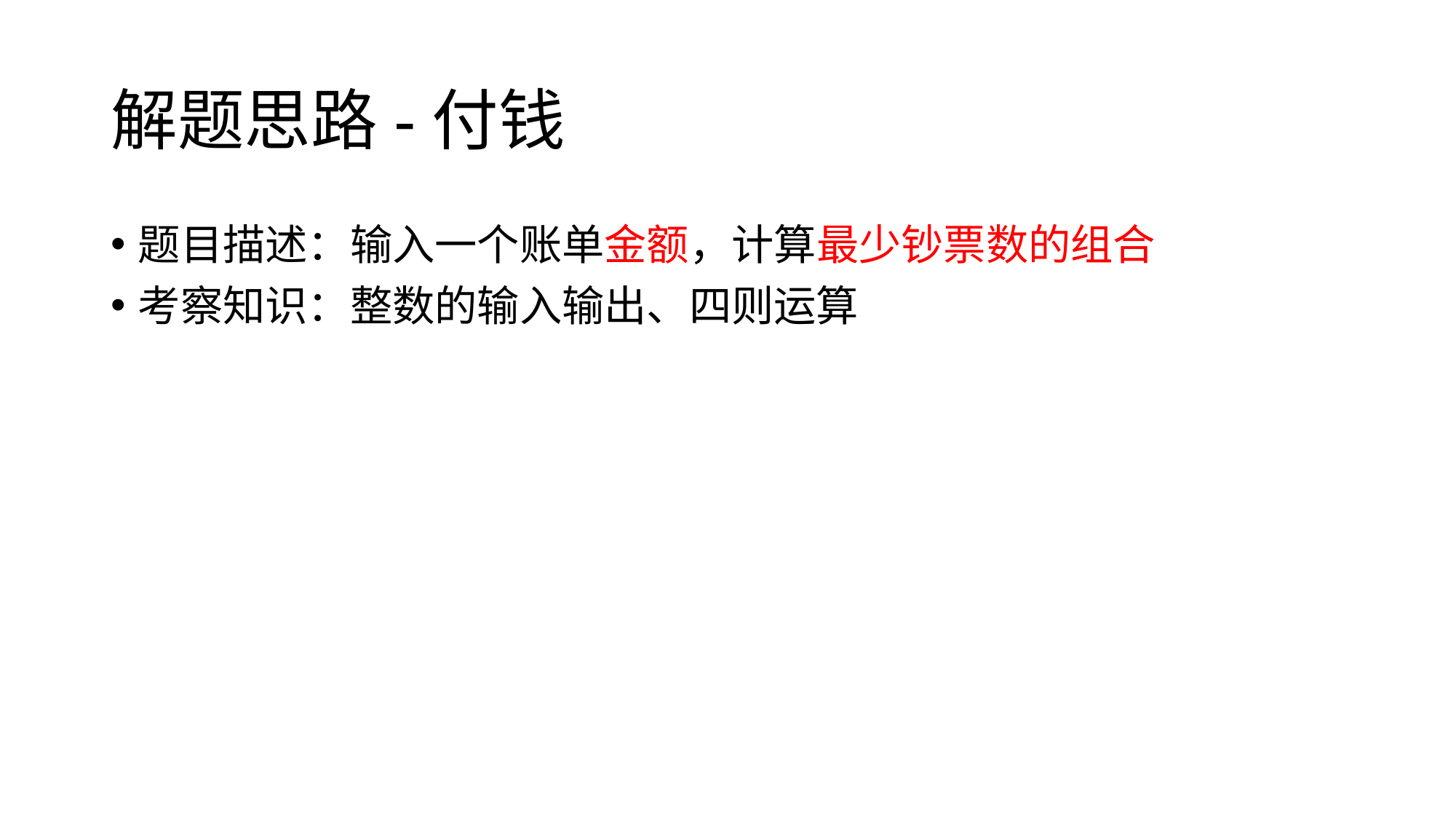

# 解题思路-付钱
题目描述：输入一个账单金额，计算最少钞票数的组合
考察知识：整数的输入输出、四则运算